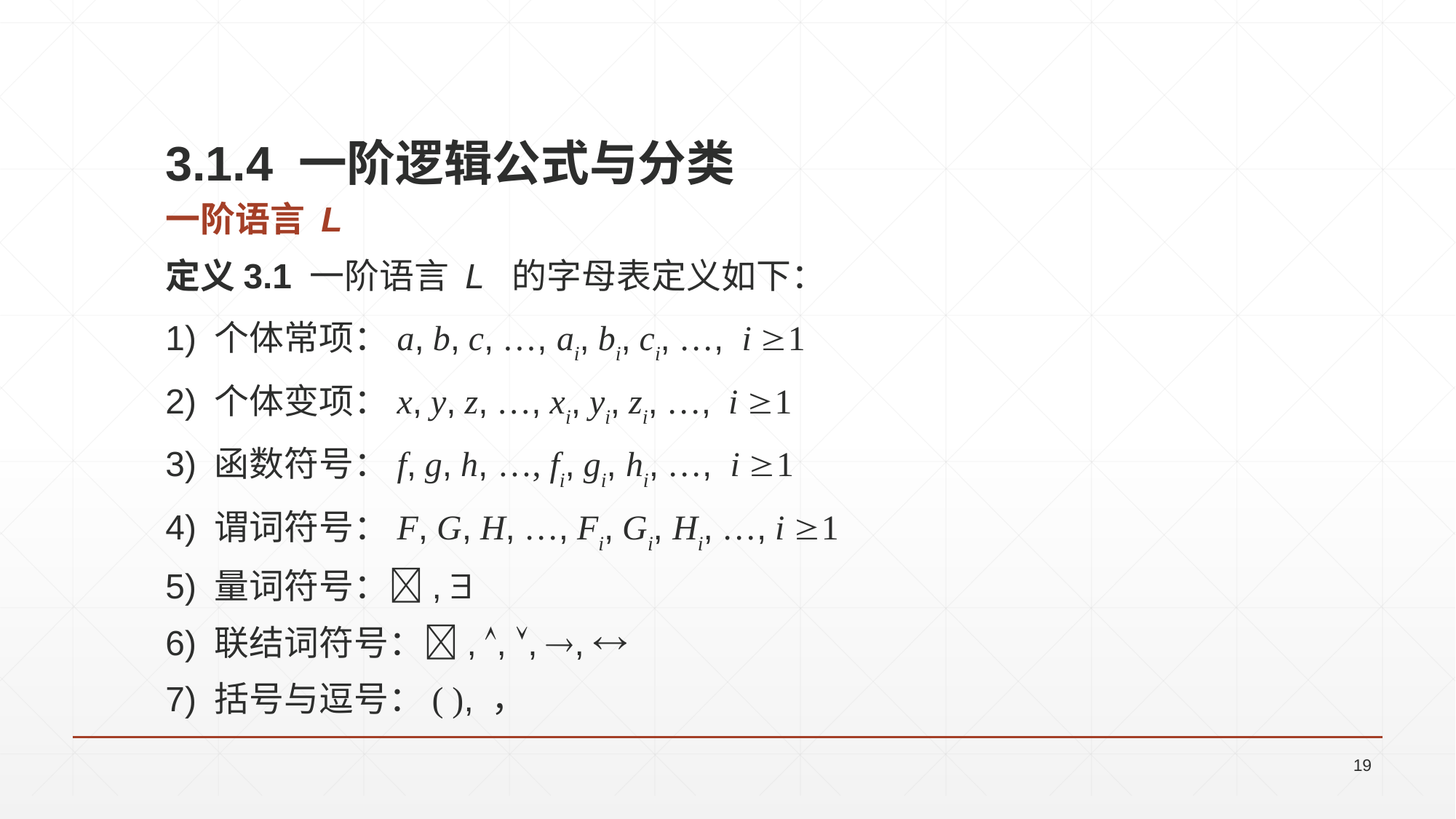

3.1.4 一阶逻辑公式与分类
一阶语言 L
定义3.1 一阶语言 L  的字母表定义如下：
1) 个体常项：a, b, c, …, ai, bi, ci, …,  i ≥1
2) 个体变项：x, y, z, …, xi, yi, zi, …,  i ≥1
3) 函数符号：f, g, h, …, fi, gi, hi, …,  i ≥1
4) 谓词符号：F, G, H, …, Fi, Gi, Hi, …, i ≥1
5) 量词符号：∀, ∃
6) 联结词符号：¬, ∧, ∨, →, ↔
7) 括号与逗号：( ), ，
19